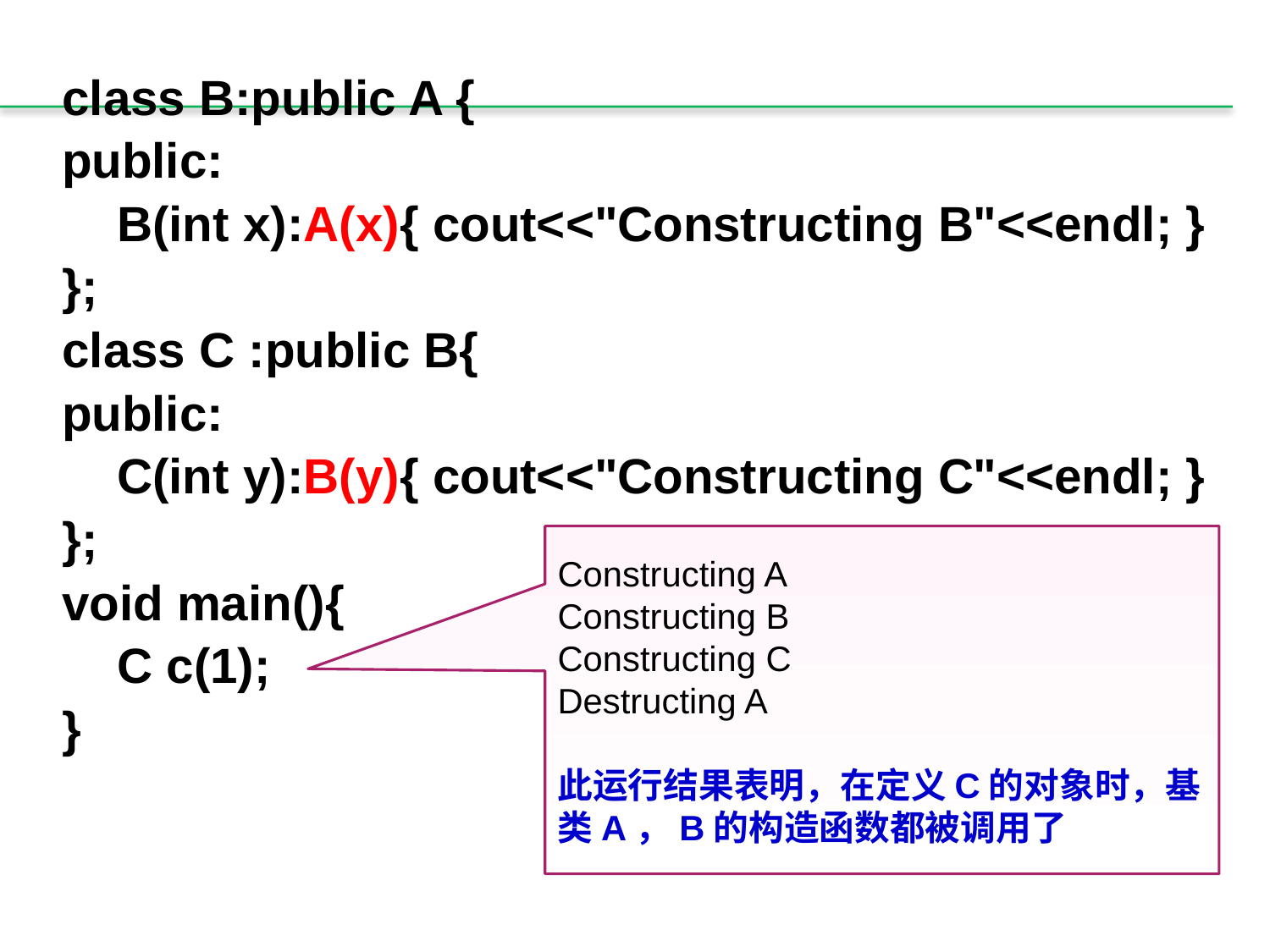

class B:public A {
public:
    B(int x):A(x){ cout<<"Constructing B"<<endl; }
};
class C :public B{
public:
    C(int y):B(y){ cout<<"Constructing C"<<endl; }
};
void main(){
    C c(1);
}
Constructing A
Constructing B
Constructing C
Destructing A

此运行结果表明，在定义C的对象时，基类A，B的构造函数都被调用了